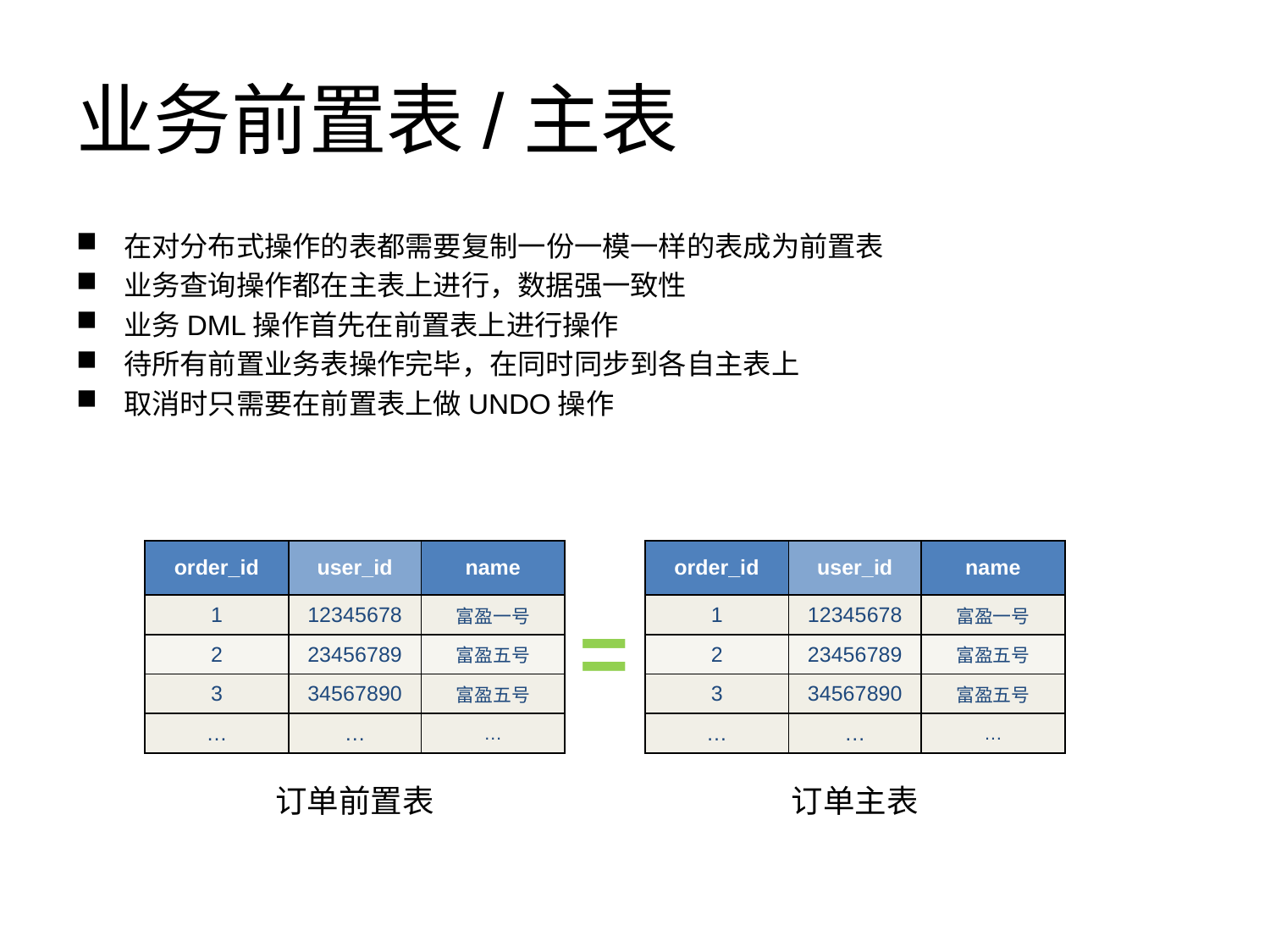

# 业务前置表/主表
在对分布式操作的表都需要复制一份一模一样的表成为前置表
业务查询操作都在主表上进行，数据强一致性
业务DML操作首先在前置表上进行操作
待所有前置业务表操作完毕，在同时同步到各自主表上
取消时只需要在前置表上做UNDO操作

| order\_id | user\_id | name |
| --- | --- | --- |
| 1 | 12345678 | 富盈一号 |
| 2 | 23456789 | 富盈五号 |
| 3 | 34567890 | 富盈五号 |
| … | … | … |
| order\_id | user\_id | name |
| --- | --- | --- |
| 1 | 12345678 | 富盈一号 |
| 2 | 23456789 | 富盈五号 |
| 3 | 34567890 | 富盈五号 |
| … | … | … |
=
订单前置表
订单主表